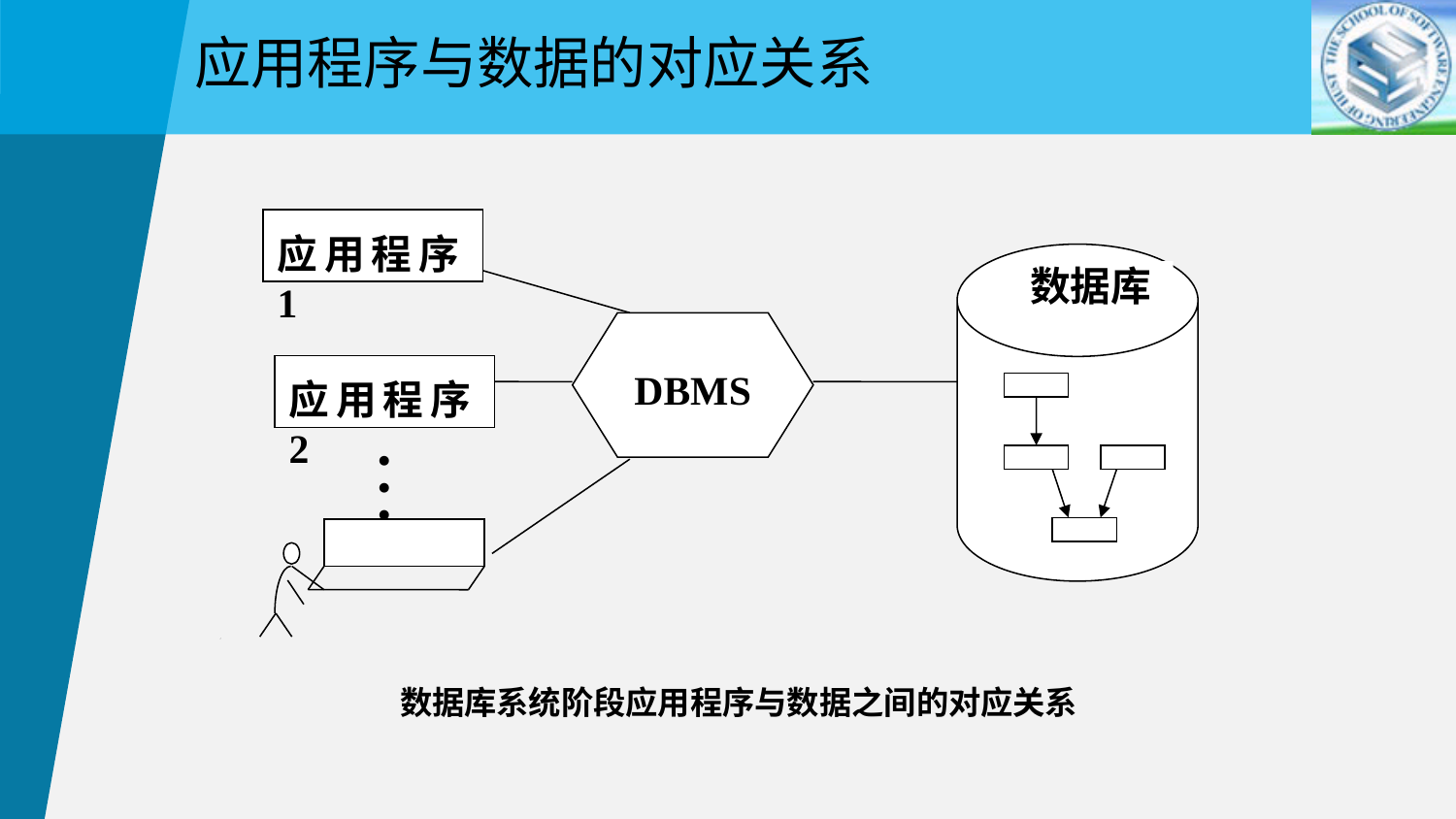

应用程序与数据的对应关系
应用程序1

数据库

DBMS
应用程序2

…

数据库系统阶段应用程序与数据之间的对应关系